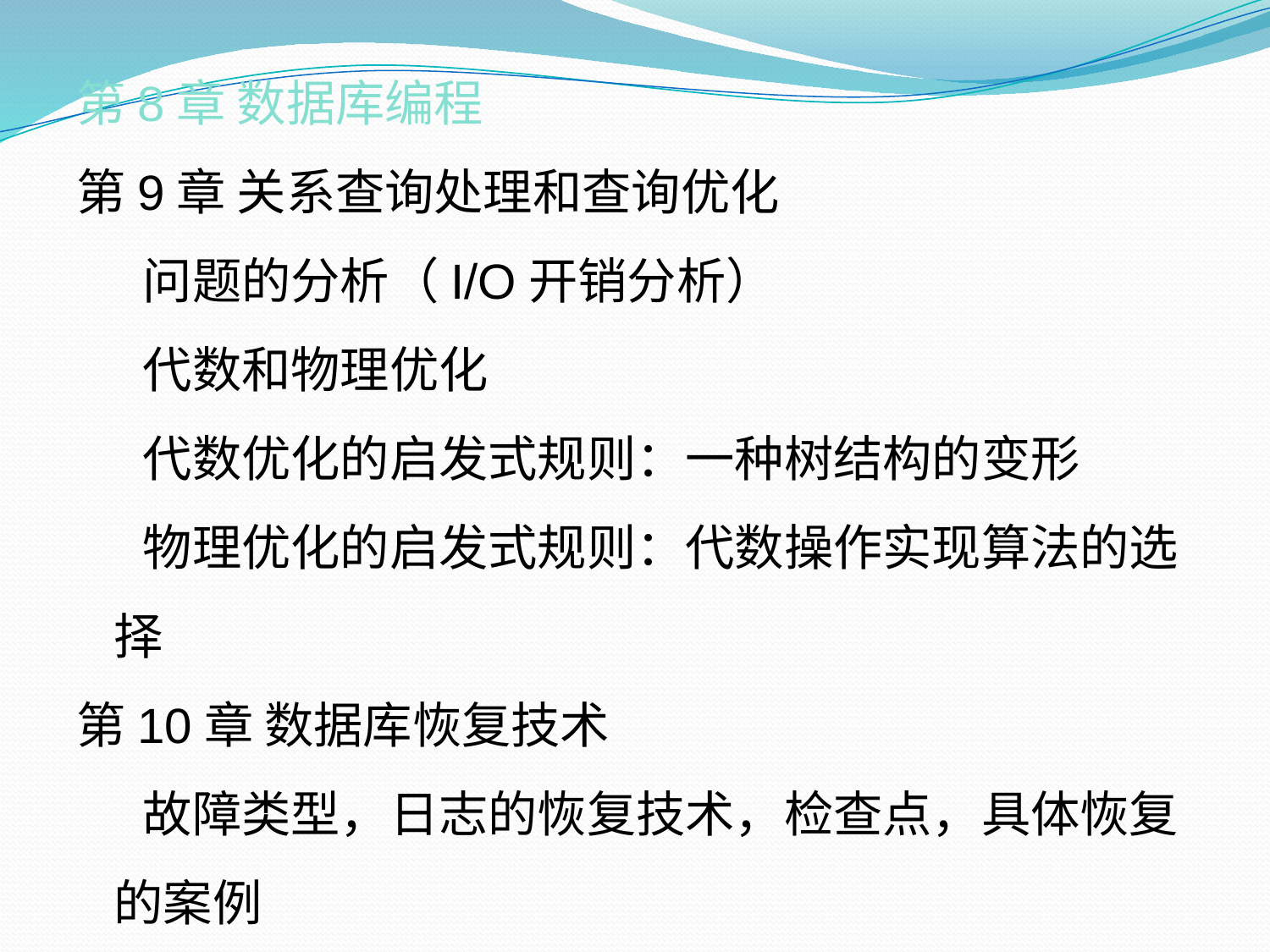

第8章 数据库编程
第9章 关系查询处理和查询优化
     问题的分析（I/O开销分析）
     代数和物理优化
     代数优化的启发式规则：一种树结构的变形
     物理优化的启发式规则：代数操作实现算法的选择
第10章 数据库恢复技术
     故障类型，日志的恢复技术，检查点，具体恢复的案例
4